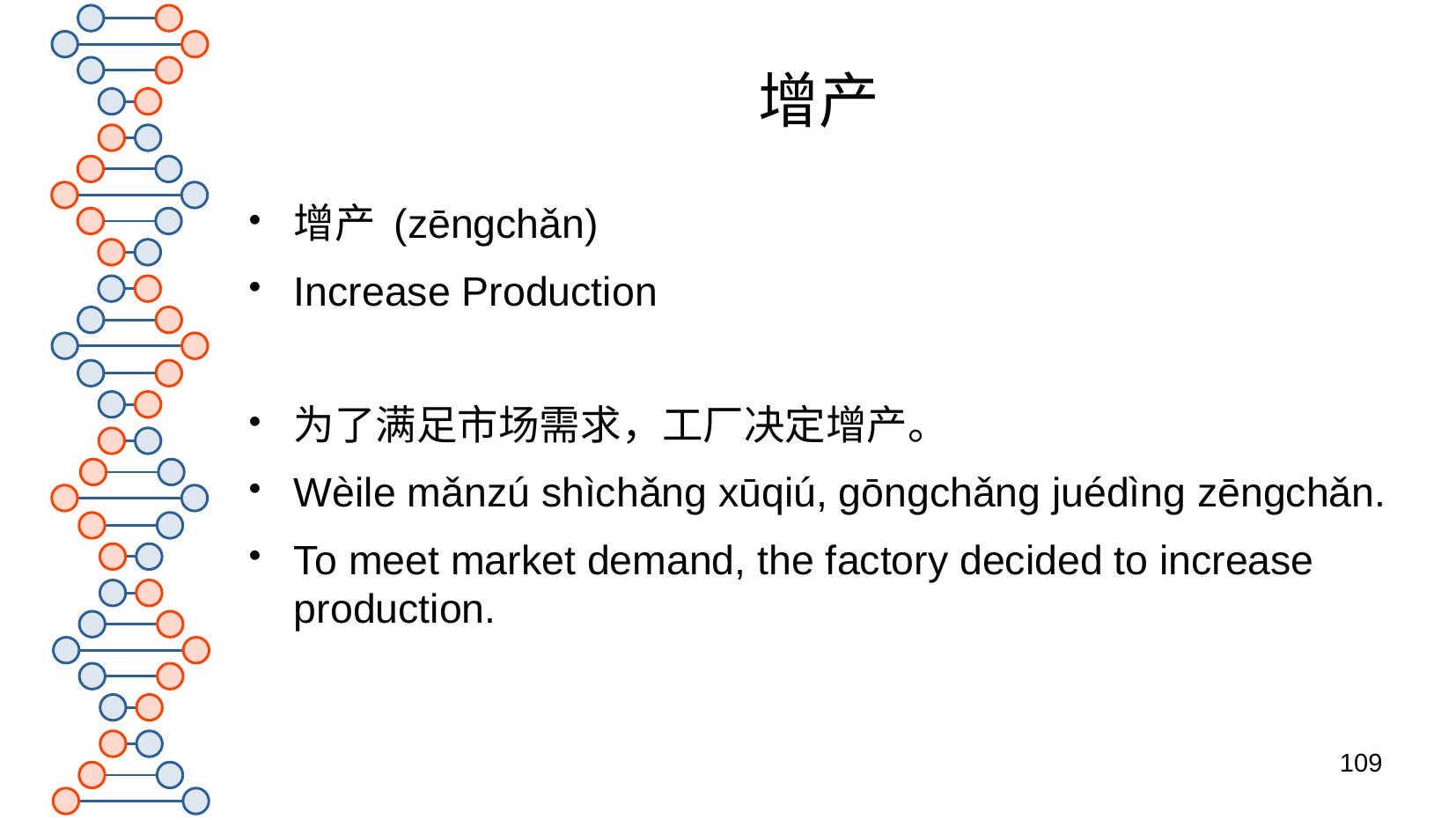

# 增产
增产 (zēngchǎn)
Increase Production

为了满足市场需求，工厂决定增产。
Wèile mǎnzú shìchǎng xūqiú, gōngchǎng juédìng zēngchǎn.
To meet market demand, the factory decided to increase production.
109